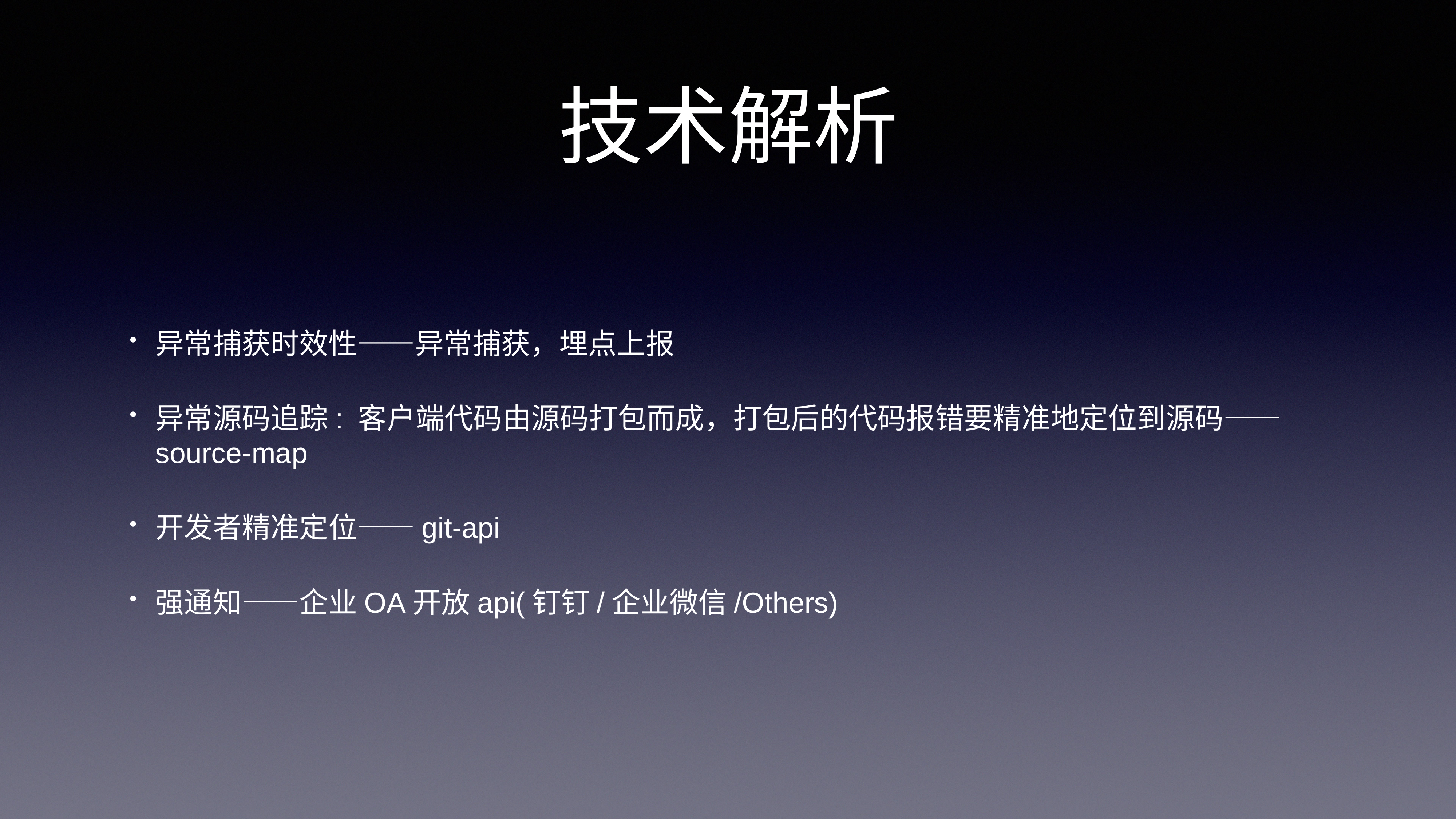

# 技术解析
异常捕获时效性——异常捕获，埋点上报
异常源码追踪: 客户端代码由源码打包而成，打包后的代码报错要精准地定位到源码——source-map
开发者精准定位——git-api
强通知——企业OA开放api(钉钉/企业微信/Others)